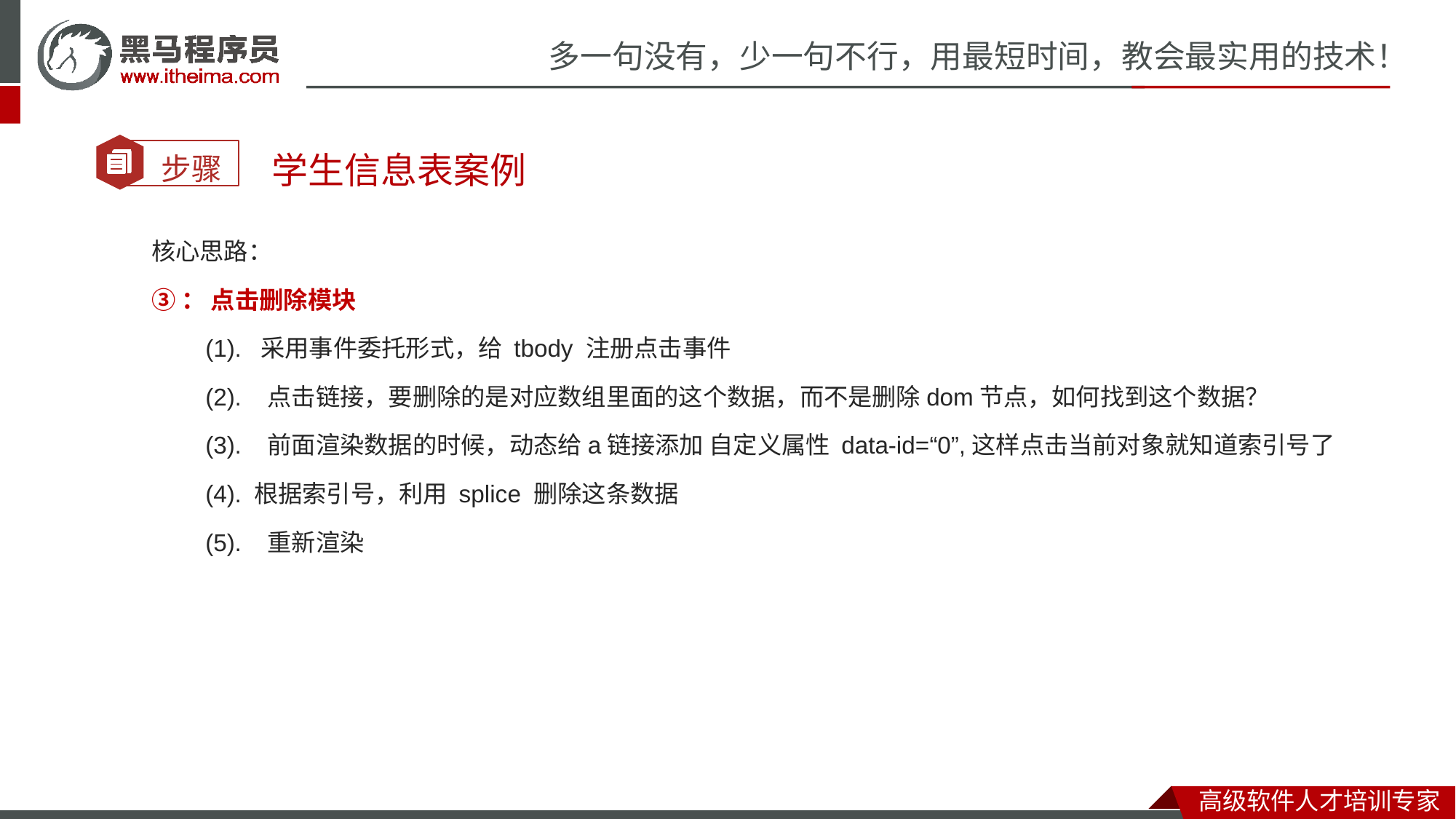

学生信息表案例
核心思路：
③： 点击删除模块
        (1).  采用事件委托形式，给 tbody 注册点击事件
        (2).   点击链接，要删除的是对应数组里面的这个数据，而不是删除dom节点，如何找到这个数据？
        (3).   前面渲染数据的时候，动态给a链接添加 自定义属性 data-id=“0”,这样点击当前对象就知道索引号了
        (4). 根据索引号，利用 splice 删除这条数据
        (5).   重新渲染